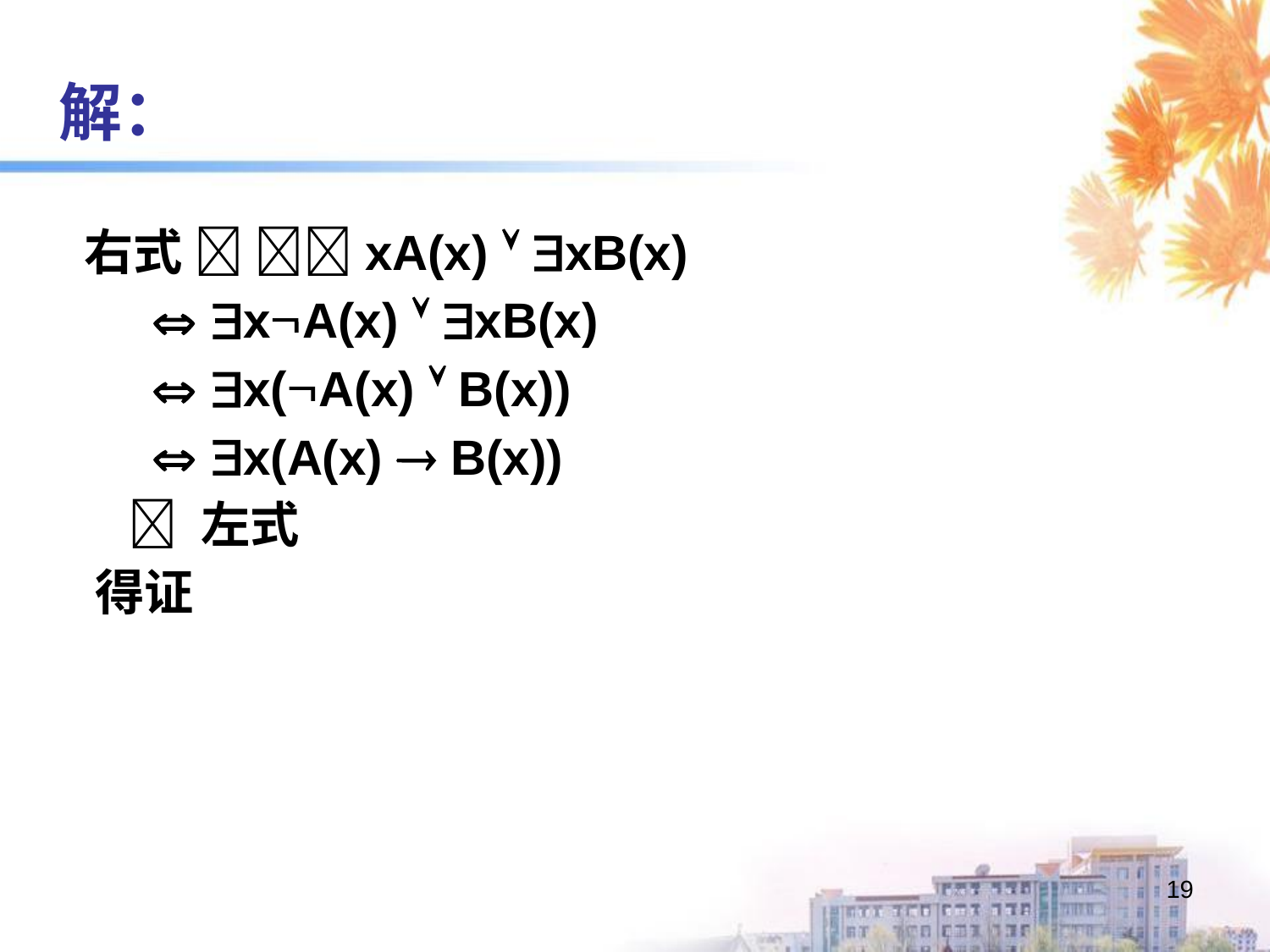

解：

    右式 ⇔ ¬∀xA(x) ∨ ∃xB(x)
         ⇔ ∃x¬A(x) ∨ ∃xB(x)
         ⇔ ∃x(¬A(x) ∨ B(x))
         ⇔ ∃x(A(x) → B(x))
         ⇔ 左式
     得证
19